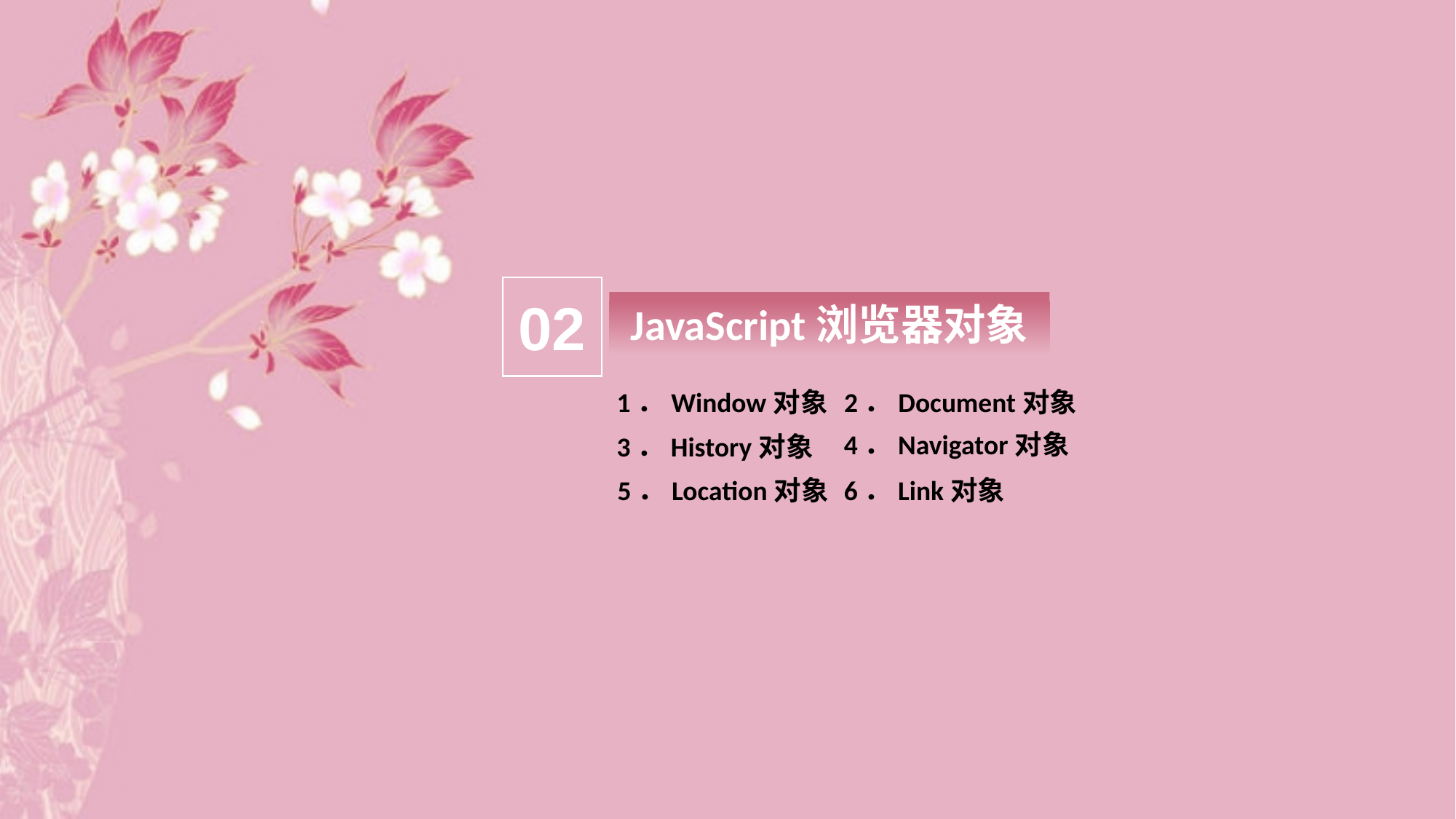

02
JavaScript浏览器对象
1．Window对象
2．Document对象
4．Navigator对象
3．History对象
5．Location对象
6．Link对象